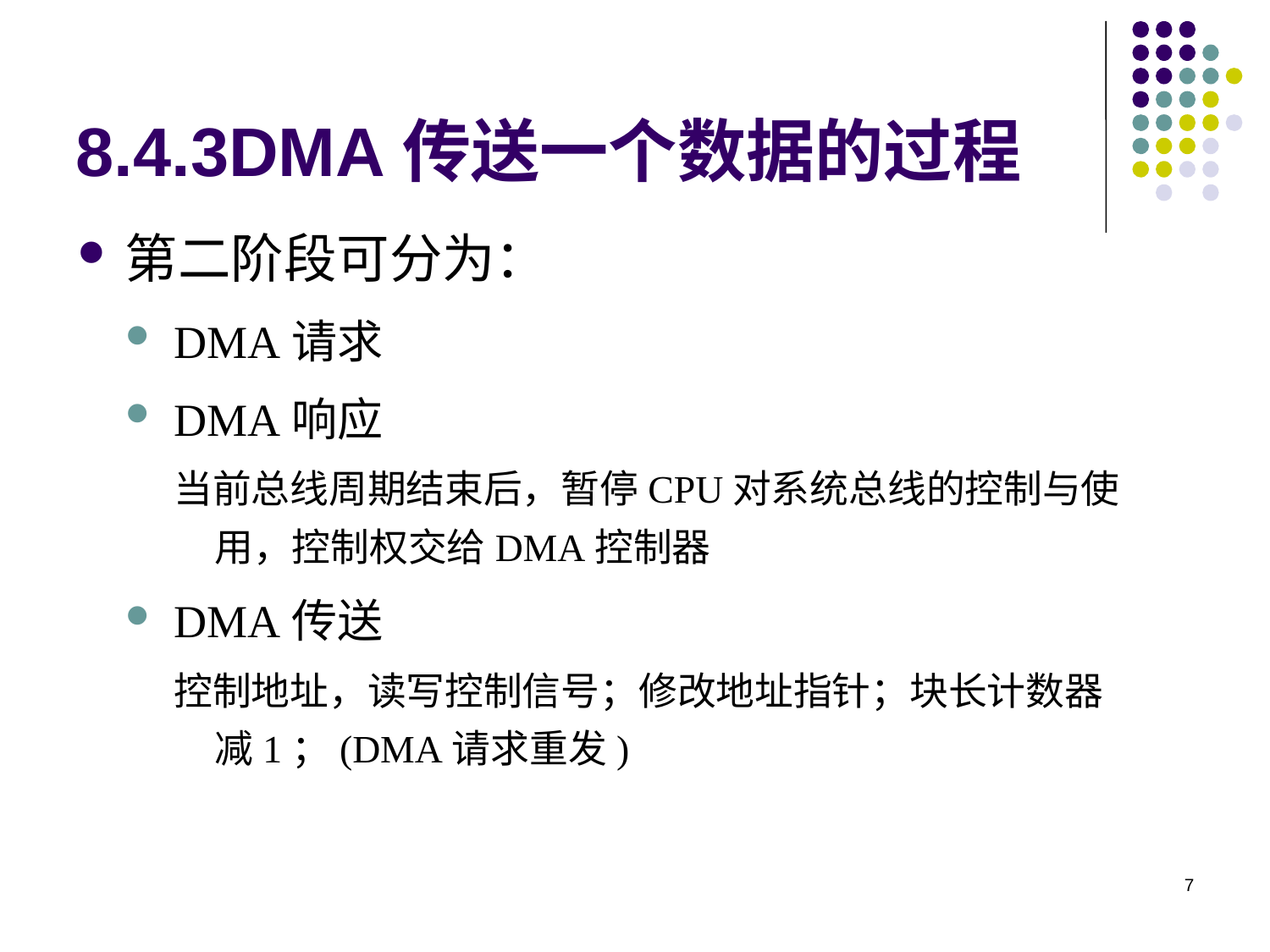

8.4.3DMA传送一个数据的过程
第二阶段可分为：
DMA请求
DMA响应
当前总线周期结束后，暂停CPU对系统总线的控制与使用，控制权交给DMA控制器
DMA传送
控制地址，读写控制信号；修改地址指针；块长计数器减1；(DMA请求重发)
7